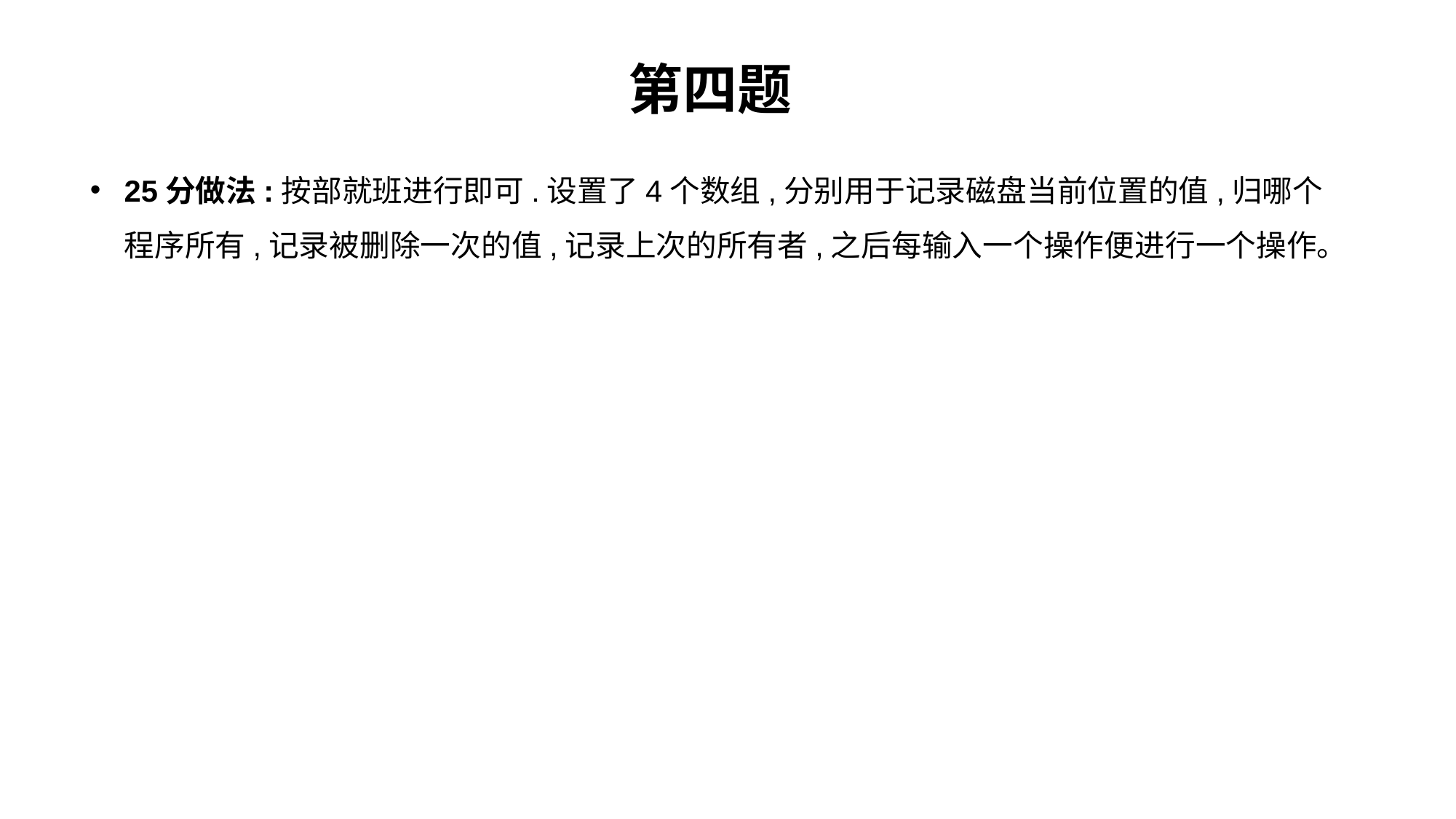

第四题

25分做法:按部就班进行即可.设置了4个数组,分别用于记录磁盘当前位置的值,归哪个程序所有,记录被删除一次的值,记录上次的所有者,之后每输入一个操作便进行一个操作。